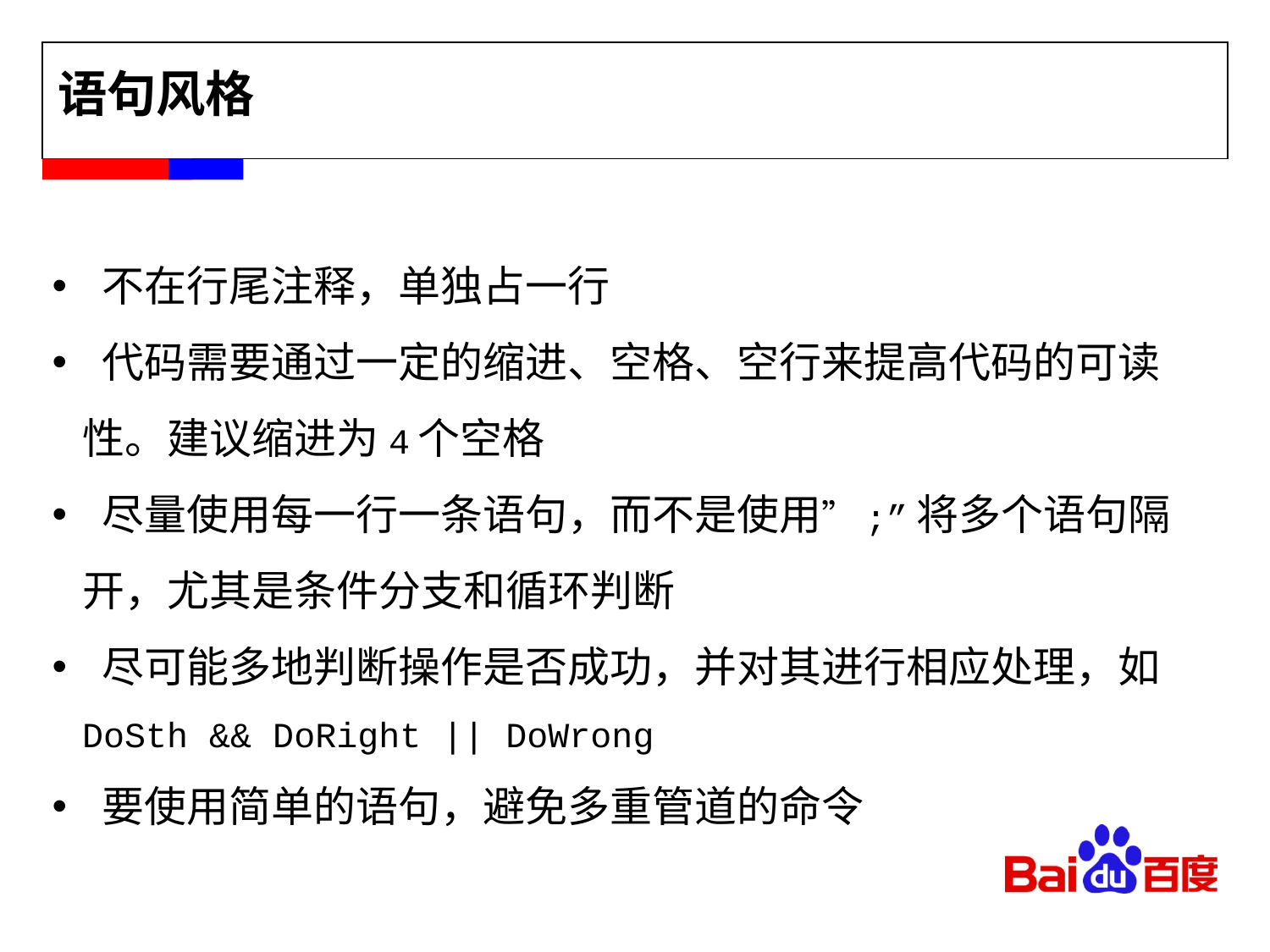

# 语句风格
 不在行尾注释，单独占一行
 代码需要通过一定的缩进、空格、空行来提高代码的可读性。建议缩进为4个空格
 尽量使用每一行一条语句，而不是使用”;”将多个语句隔开，尤其是条件分支和循环判断
 尽可能多地判断操作是否成功，并对其进行相应处理，如DoSth && DoRight || DoWrong
 要使用简单的语句，避免多重管道的命令